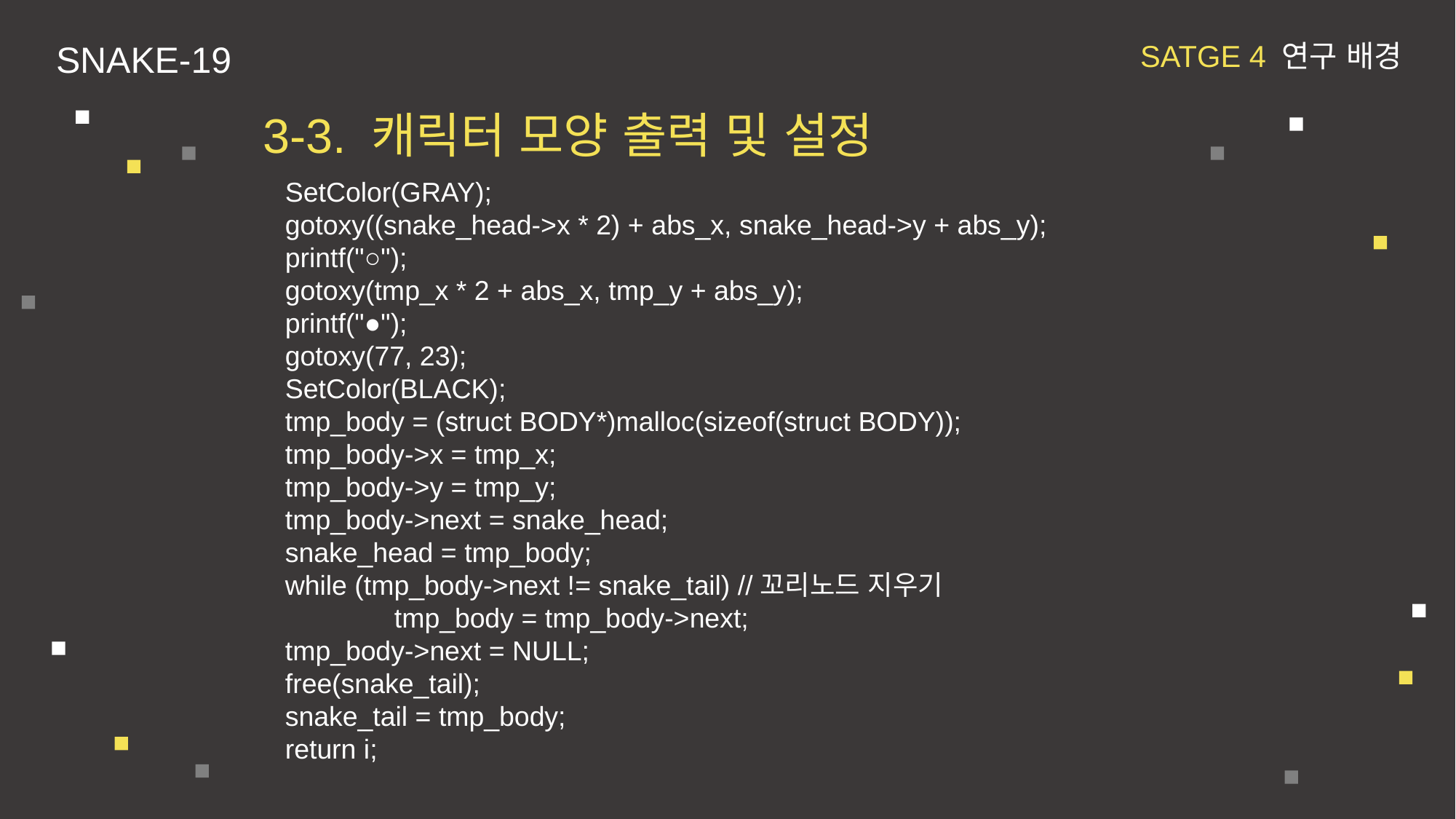

SNAKE-19
SATGE 4 연구 배경
3-3. 캐릭터 모양 출력 및 설정

SetColor(GRAY);
gotoxy((snake_head->x * 2) + abs_x, snake_head->y + abs_y);
printf("○");
gotoxy(tmp_x * 2 + abs_x, tmp_y + abs_y);
printf("●");
gotoxy(77, 23);
SetColor(BLACK);
tmp_body = (struct BODY*)malloc(sizeof(struct BODY));
tmp_body->x = tmp_x;
tmp_body->y = tmp_y;
tmp_body->next = snake_head;
snake_head = tmp_body;
while (tmp_body->next != snake_tail) //꼬리노드 지우기
	tmp_body = tmp_body->next;
tmp_body->next = NULL;
free(snake_tail);
snake_tail = tmp_body;
return i;